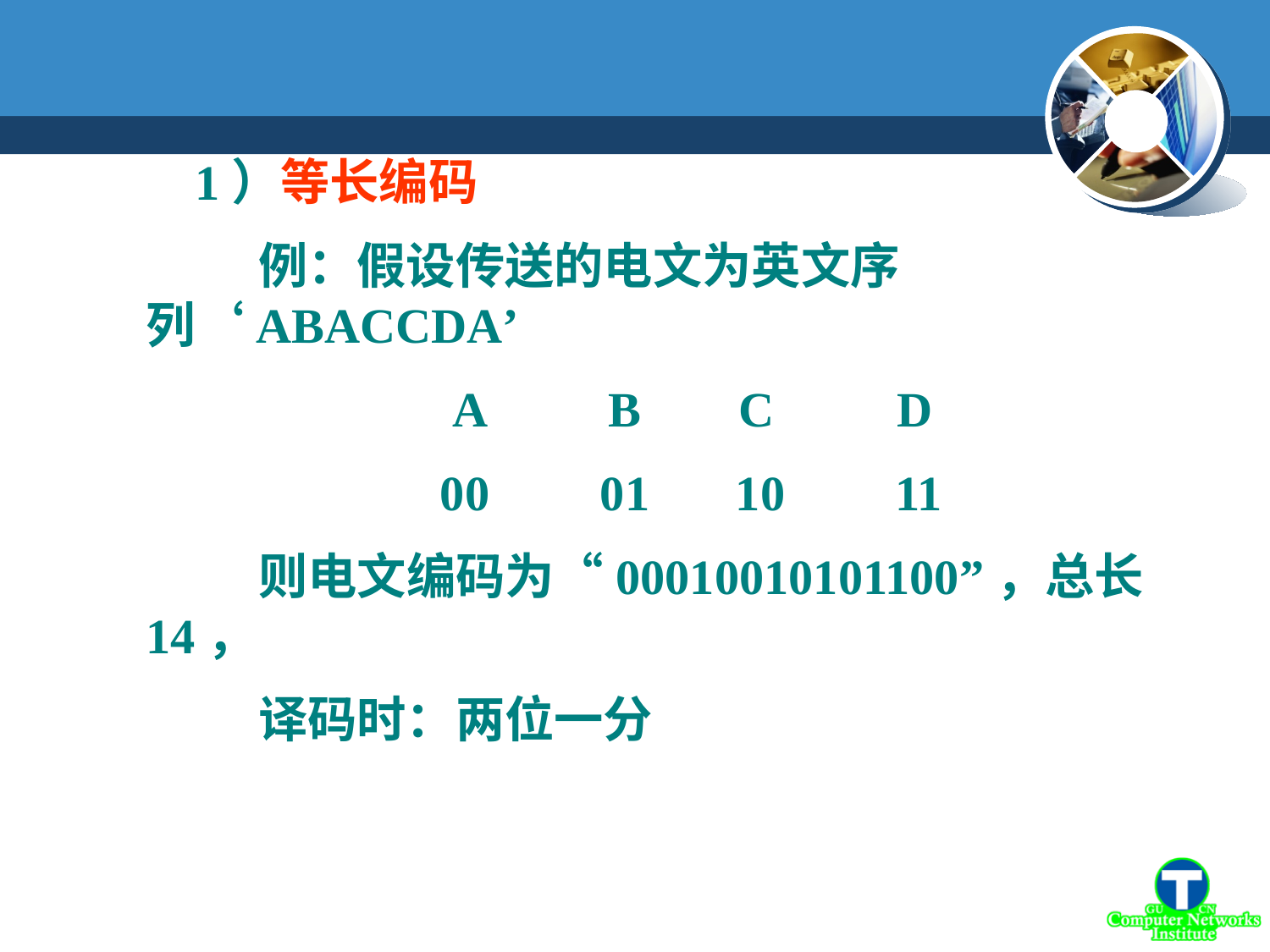

1）等长编码
         例：假设传送的电文为英文序列‘ABACCDA’
                         A          B        C          D
                        00         01       10         11
         则电文编码为“00010010101100”，总长14，
         译码时：两位一分
127